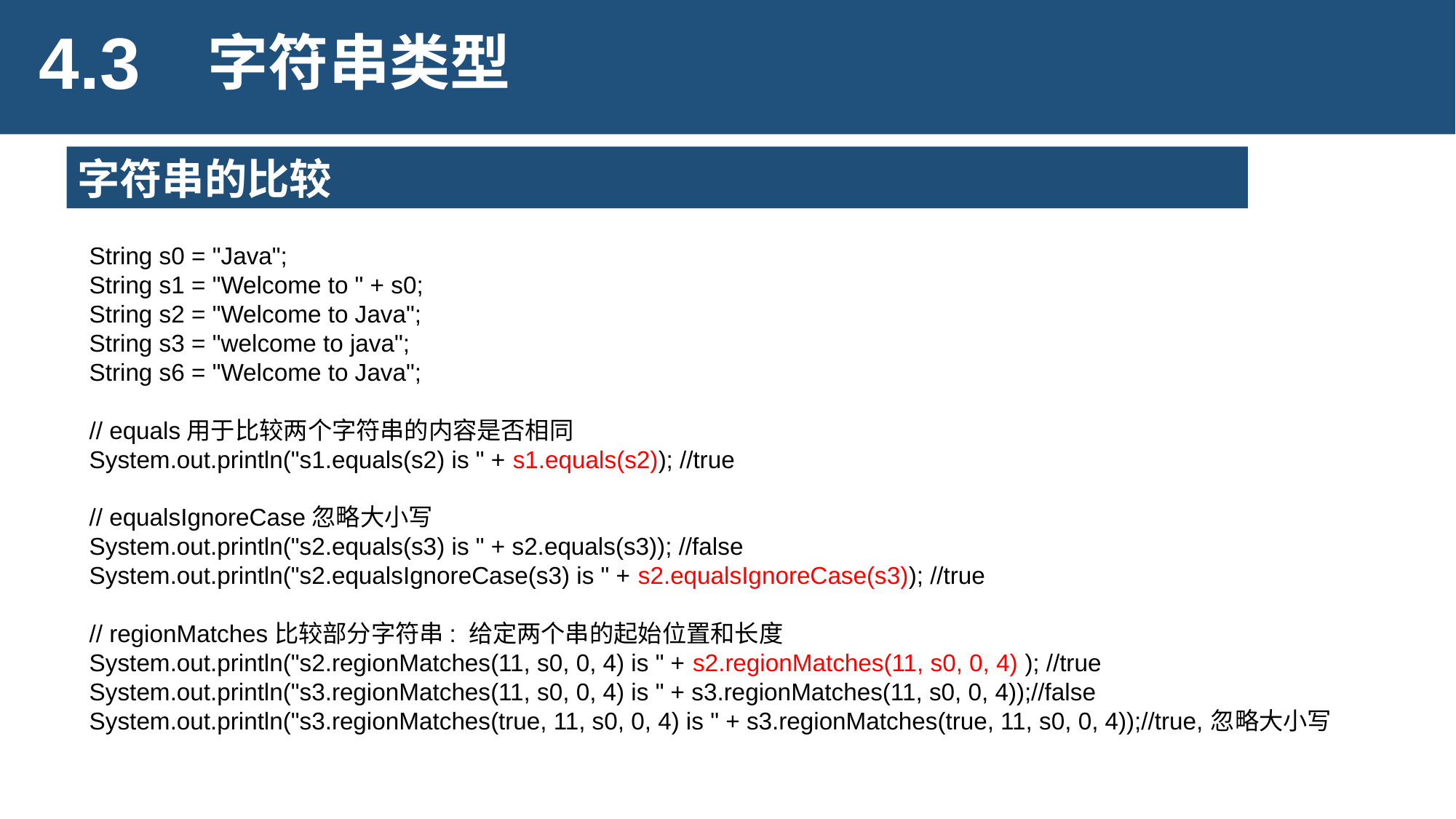

4.3
字符串类型
字符串的比较
String s0 = "Java";
String s1 = "Welcome to " + s0;
String s2 = "Welcome to Java";
String s3 = "welcome to java";
String s6 = "Welcome to Java";

// equals用于比较两个字符串的内容是否相同
System.out.println("s1.equals(s2) is " + s1.equals(s2)); //true

// equalsIgnoreCase忽略大小写
System.out.println("s2.equals(s3) is " + s2.equals(s3)); //false
System.out.println("s2.equalsIgnoreCase(s3) is " + s2.equalsIgnoreCase(s3)); //true

// regionMatches比较部分字符串: 给定两个串的起始位置和长度
System.out.println("s2.regionMatches(11, s0, 0, 4) is " + s2.regionMatches(11, s0, 0, 4) ); //true
System.out.println("s3.regionMatches(11, s0, 0, 4) is " + s3.regionMatches(11, s0, 0, 4));//false
System.out.println("s3.regionMatches(true, 11, s0, 0, 4) is " + s3.regionMatches(true, 11, s0, 0, 4));//true,忽略大小写